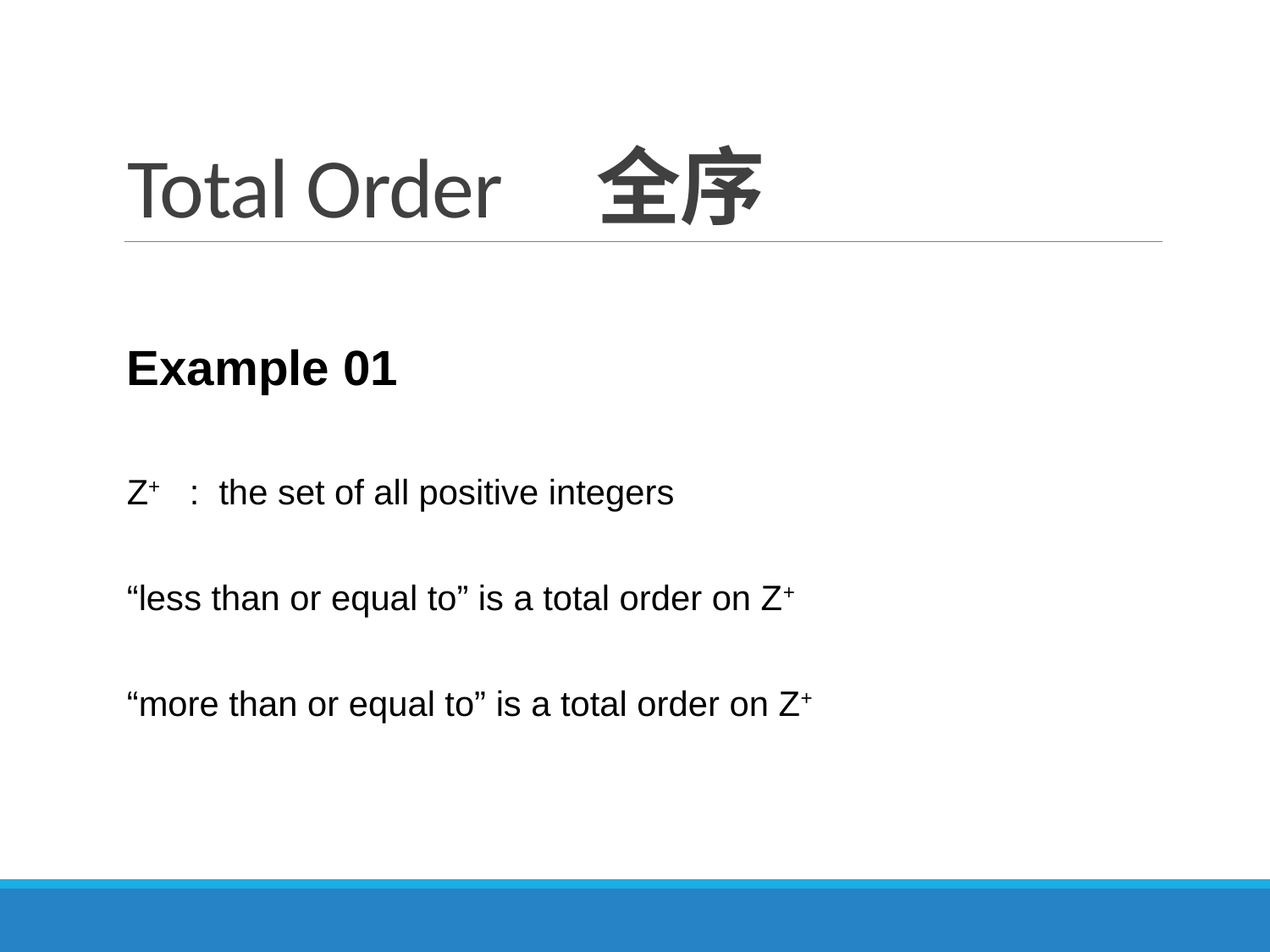

# Total Order    全序
Example 01
Z+   :  the set of all positive integers
“less than or equal to” is a total order on Z+
“more than or equal to” is a total order on Z+